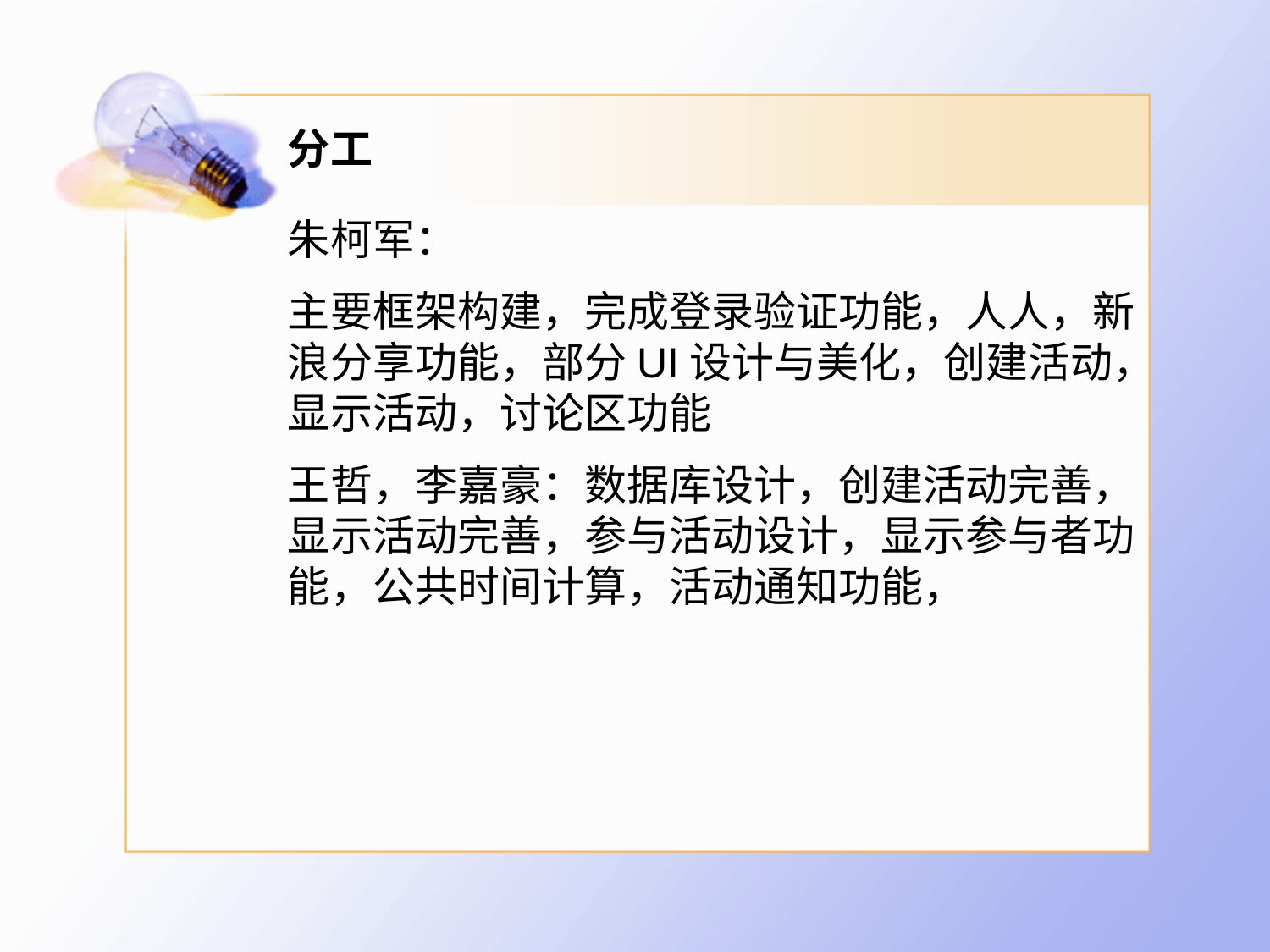

# 分工
朱柯军：
主要框架构建，完成登录验证功能，人人，新浪分享功能，部分UI设计与美化，创建活动，显示活动，讨论区功能
王哲，李嘉豪：数据库设计，创建活动完善，显示活动完善，参与活动设计，显示参与者功能，公共时间计算，活动通知功能，